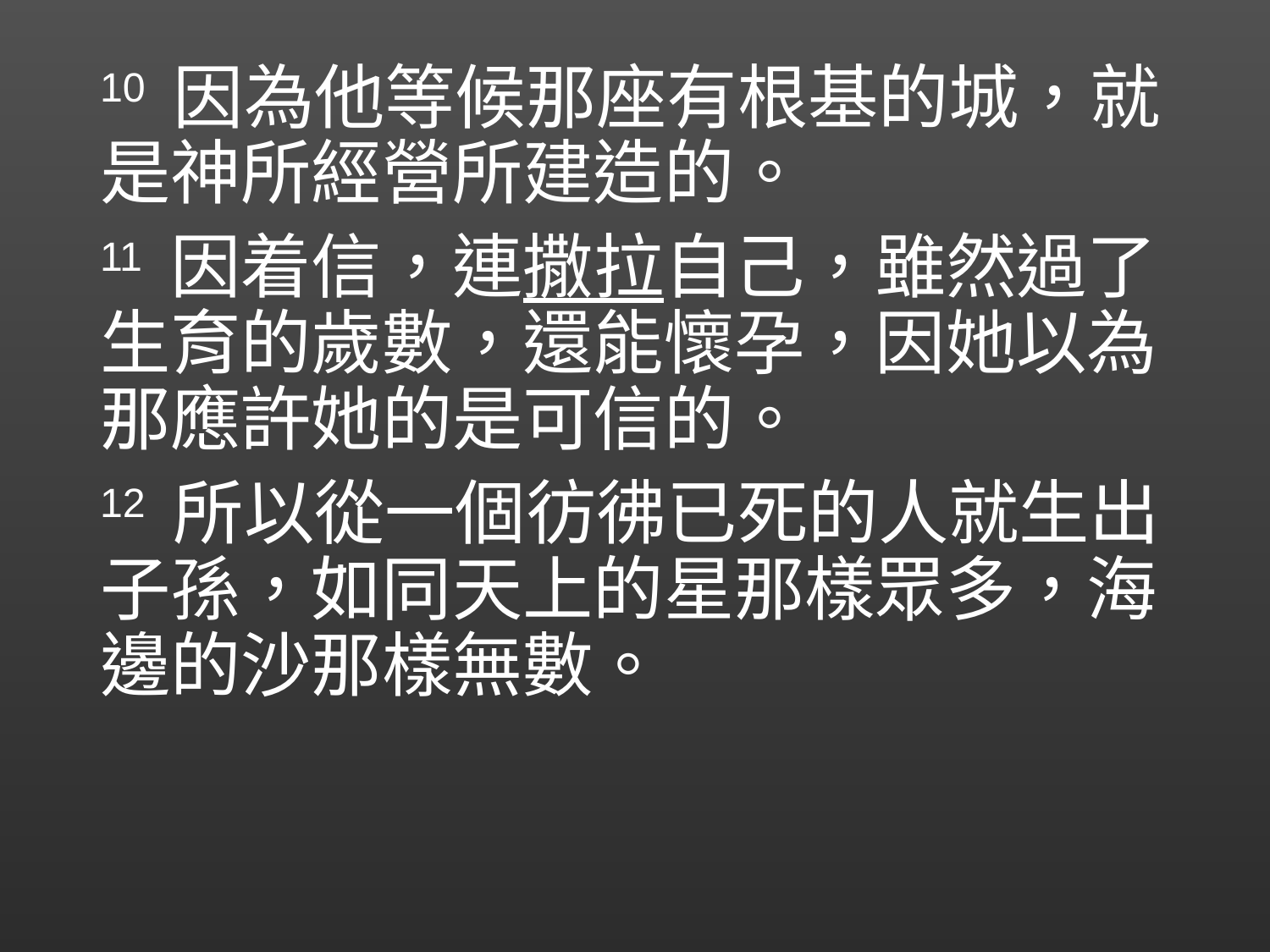

10 因為他等候那座有根基的城，就是神所經營所建造的。
11 因着信，連撒拉自己，雖然過了生育的歲數，還能懷孕，因她以為那應許她的是可信的。
12 所以從一個彷彿已死的人就生出子孫，如同天上的星那樣眾多，海邊的沙那樣無數。